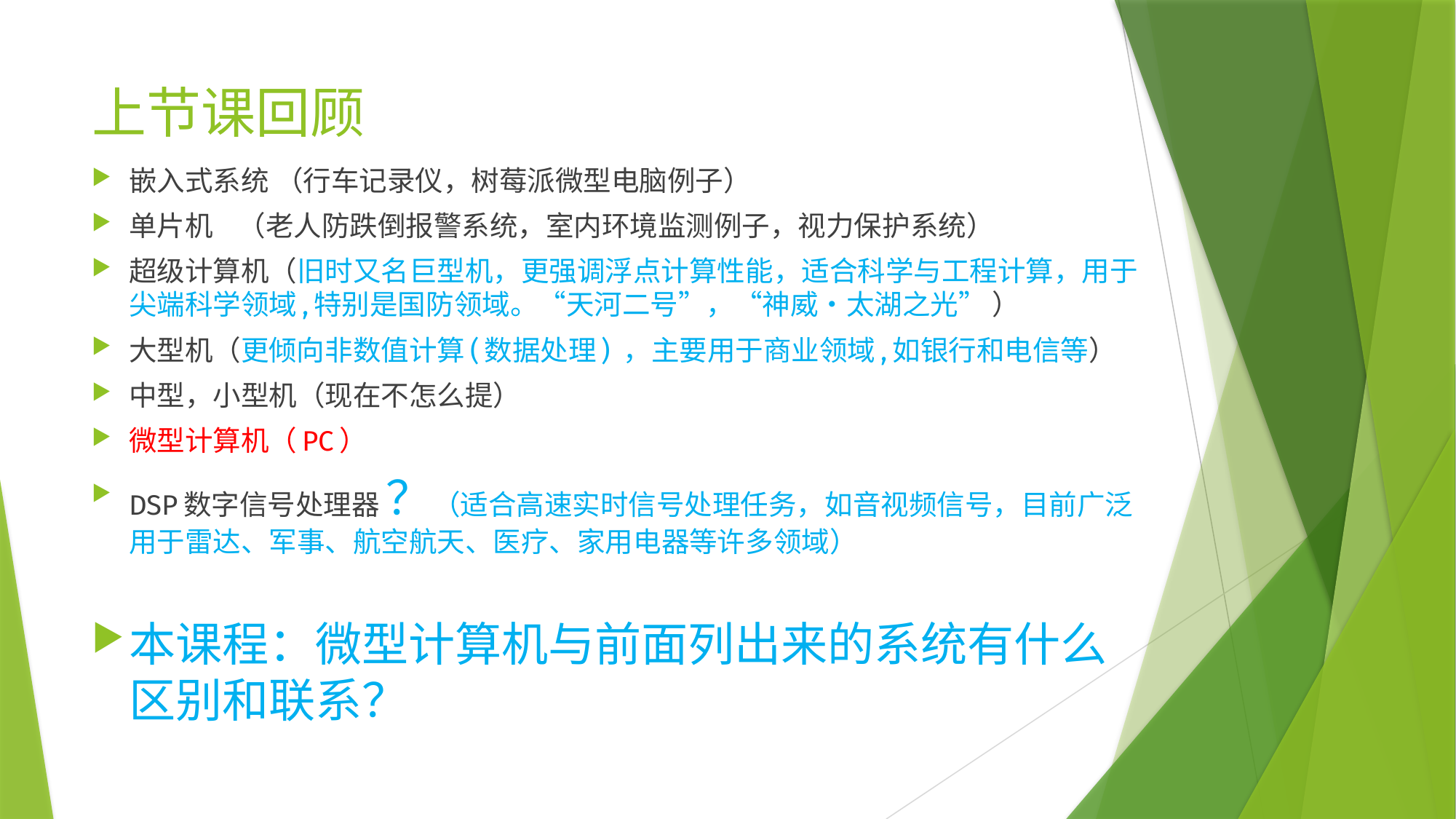

# 上节课回顾
嵌入式系统 （行车记录仪，树莓派微型电脑例子）
单片机    （老人防跌倒报警系统，室内环境监测例子，视力保护系统）
超级计算机（旧时又名巨型机，更强调浮点计算性能，适合科学与工程计算，用于尖端科学领域,特别是国防领域。“天河二号”，“神威•太湖之光” ）
大型机（更倾向非数值计算(数据处理) ，主要用于商业领域,如银行和电信等）
中型，小型机（现在不怎么提）
微型计算机（PC）
DSP数字信号处理器 ？（适合高速实时信号处理任务，如音视频信号，目前广泛用于雷达、军事、航空航天、医疗、家用电器等许多领域）

本课程：微型计算机与前面列出来的系统有什么区别和联系？